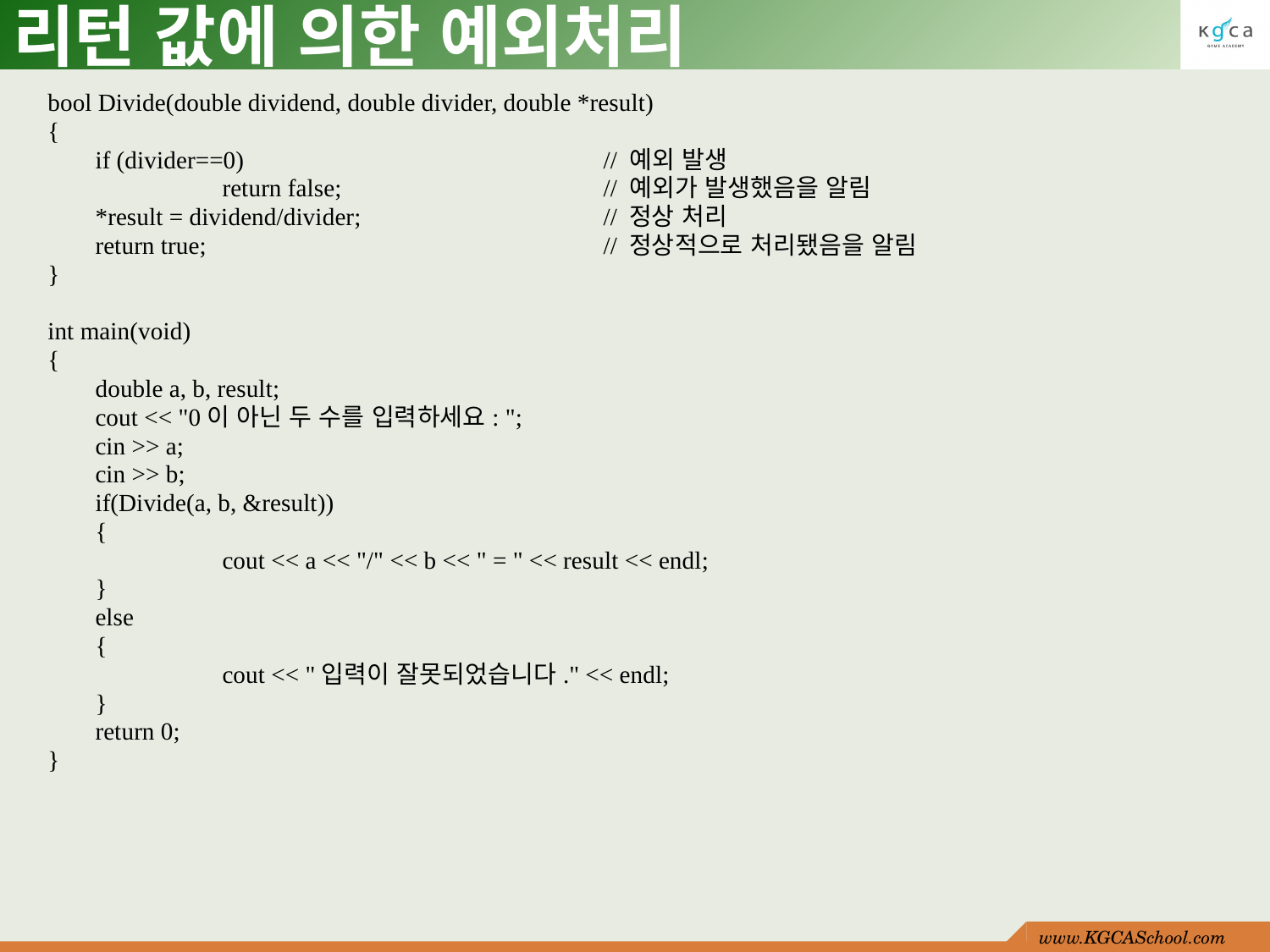

# 리턴 값에 의한 예외처리
bool Divide(double dividend, double divider, double *result)
{
	if (divider==0)			// 예외 발생
		return false;			// 예외가 발생했음을 알림
	*result = dividend/divider;		// 정상 처리
	return true;				// 정상적으로 처리됐음을 알림
}

int main(void)
{
	double a, b, result;
	cout << "0이 아닌 두 수를 입력하세요: ";
	cin >> a;
	cin >> b;
	if(Divide(a, b, &result))
	{
		cout << a << "/" << b << " = " << result << endl;
	}
	else
	{
		cout << "입력이 잘못되었습니다." << endl;
	}
	return 0;
}